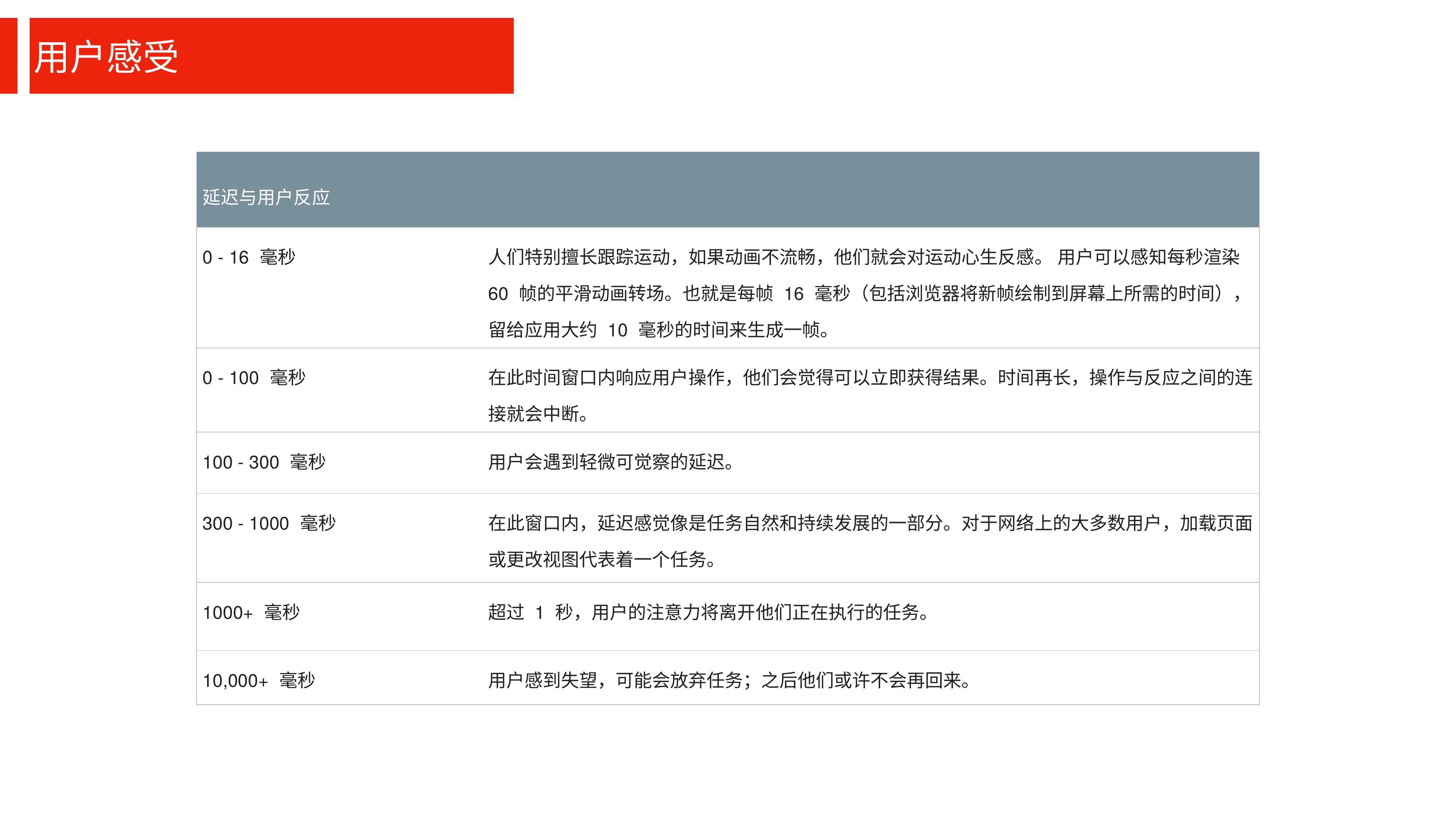

用户感受
| 延迟与用户反应 |  |
| --- | --- |
| 0 - 16 毫秒 | 人们特别擅长跟踪运动，如果动画不流畅，他们就会对运动心生反感。 用户可以感知每秒渲染 60 帧的平滑动画转场。也就是每帧 16 毫秒（包括浏览器将新帧绘制到屏幕上所需的时间），留给应用大约 10 毫秒的时间来生成一帧。 |
| 0 - 100 毫秒 | 在此时间窗口内响应用户操作，他们会觉得可以立即获得结果。时间再长，操作与反应之间的连接就会中断。 |
| 100 - 300 毫秒 | 用户会遇到轻微可觉察的延迟。 |
| 300 - 1000 毫秒 | 在此窗口内，延迟感觉像是任务自然和持续发展的一部分。对于网络上的大多数用户，加载页面或更改视图代表着一个任务。 |
| 1000+ 毫秒 | 超过 1 秒，用户的注意力将离开他们正在执行的任务。 |
| 10,000+ 毫秒 | 用户感到失望，可能会放弃任务；之后他们或许不会再回来。 |